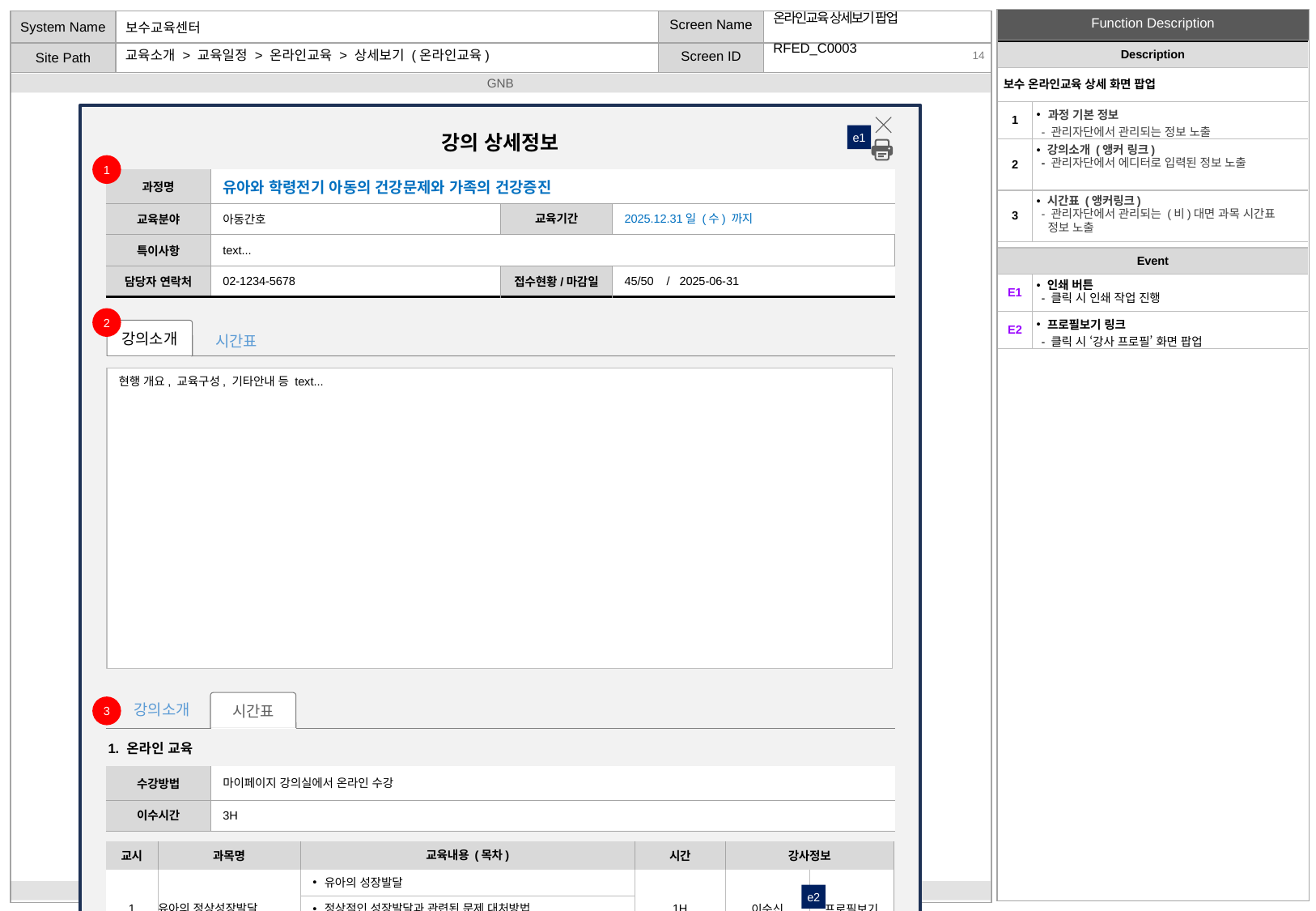

온라인교육 상세보기 팝업
| Description |  |
| --- | --- |
| 보수 온라인교육 상세 화면 팝업 |  |
| 1 | 과정 기본 정보 - 관리자단에서 관리되는 정보 노출 |
| 2 | 강의소개 (앵커 링크) - 관리자단에서 에디터로 입력된 정보 노출 |
| 3 | 시간표 (앵커링크) - 관리자단에서 관리되는 (비)대면 과목 시간표 정보 노출 |
RFED_C0003
# 교육소개 > 교육일정 > 온라인교육 > 상세보기 (온라인교육)

강의 상세정보
e1

1
| 과정명 | 유아와 학령전기 아동의 건강문제와 가족의 건강증진 |  |  |
| --- | --- | --- | --- |
| 교육분야 | 아동간호 | 교육기간 | 2025.12.31일 (수) 까지 |
| 특이사항 | text... |  |  |
| 담당자 연락처 | 02-1234-5678 | 접수현황/마감일 | 45/50 / 2025-06-31 |
| Event |  |
| --- | --- |
| E1 | 인쇄 버튼 - 클릭 시 인쇄 작업 진행 |
| E2 | 프로필보기 링크 - 클릭 시 ‘강사 프로필’ 화면 팝업 |
2
강의소개
시간표
현행 개요, 교육구성, 기타안내 등 text...
시간표
강의소개
3
1. 온라인 교육
| 수강방법 | 마이페이지 강의실에서 온라인 수강 |
| --- | --- |
| 이수시간 | 3H |
| 교시 | 과목명 | 교육내용 (목차) | 시간 | 강사정보 |  |
| --- | --- | --- | --- | --- | --- |
| 1 | 유아의 정상성장발달 | 유아의 성장발달 | 1H | 이순신 | 프로필보기 |
|  |  | 정상적인 성장발달과 관련된 문제 대처방법 |  |  |  |
|  |  | 간호조력자의 역할 |  |  |  |
| 2 | 유아기 최적의 건강증진 | 유아기동안의 건강증진과 가족간호 활동 | 1H | 이순신 | 프로필보기 |
|  |  | 안전증진과 손상예방 활동 |  |  |  |
|  |  | 간호조력자의 역할수행 |  |  |  |
e2